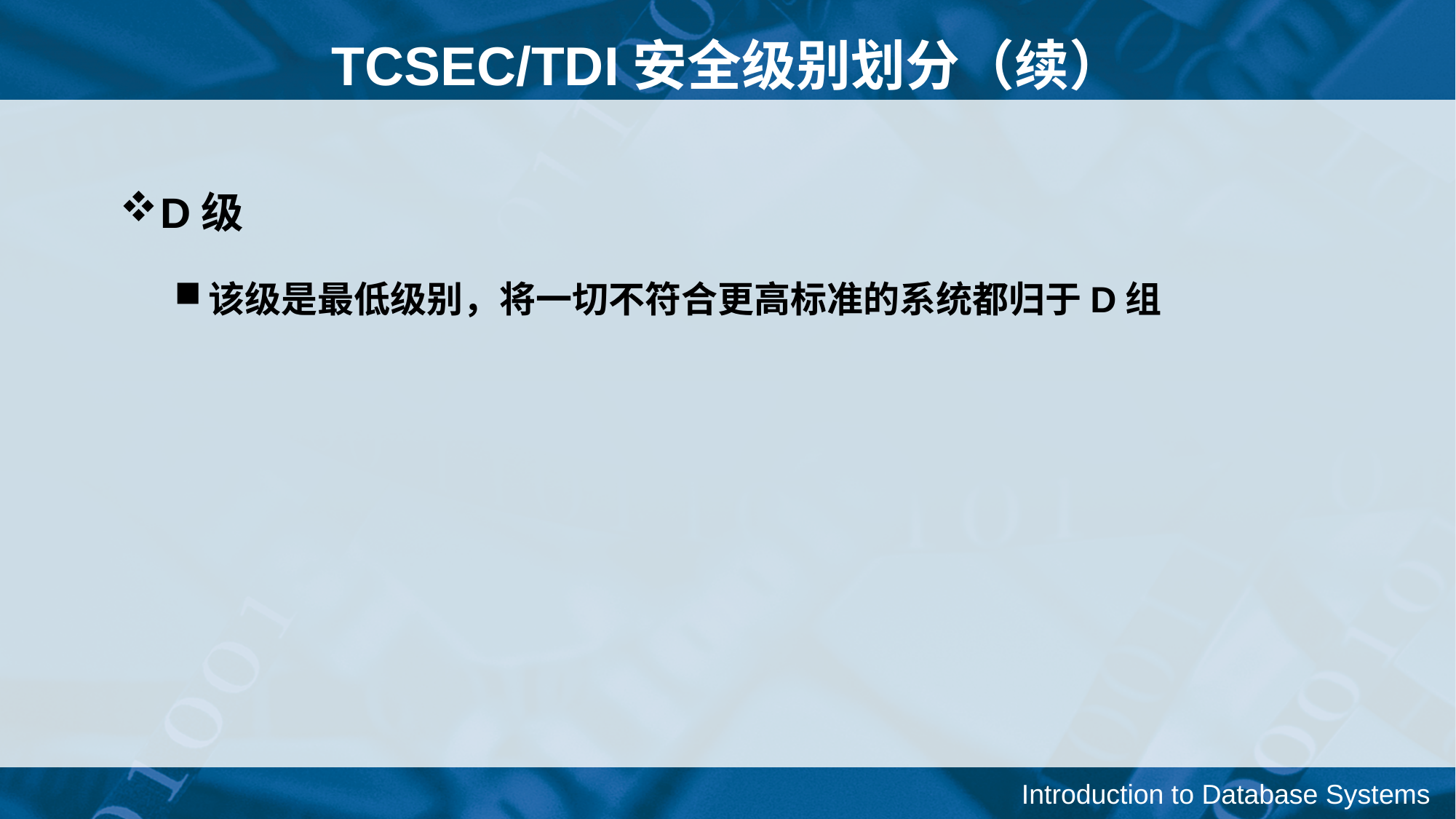

# TCSEC/TDI安全级别划分（续）
D级
该级是最低级别，将一切不符合更高标准的系统都归于D组